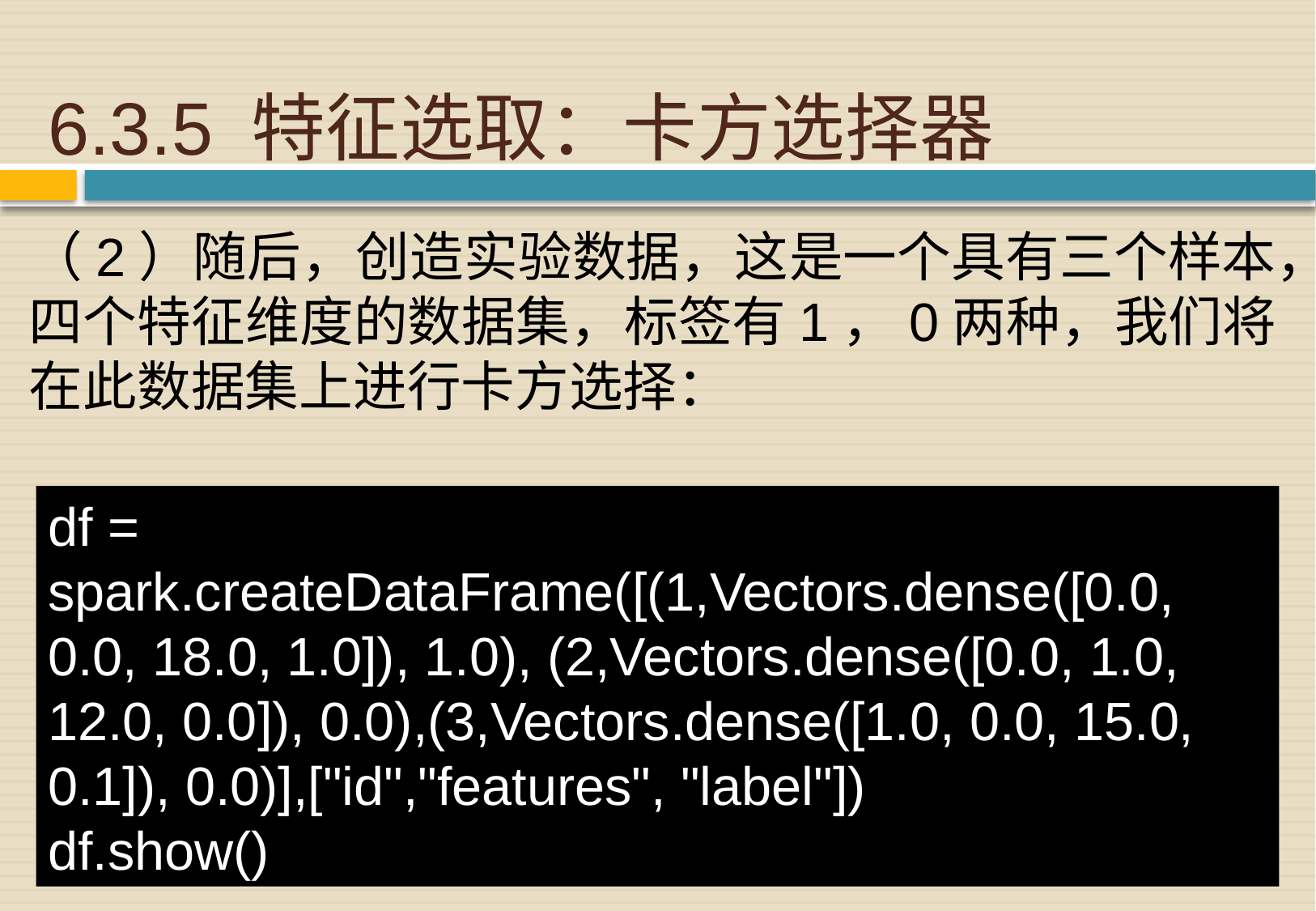

# 6.3.5 特征选取：卡方选择器
（2）随后，创造实验数据，这是一个具有三个样本，四个特征维度的数据集，标签有1，0两种，我们将在此数据集上进行卡方选择：
df = spark.createDataFrame([(1,Vectors.dense([0.0, 0.0, 18.0, 1.0]), 1.0), (2,Vectors.dense([0.0, 1.0, 12.0, 0.0]), 0.0),(3,Vectors.dense([1.0, 0.0, 15.0, 0.1]), 0.0)],["id","features", "label"])
df.show()